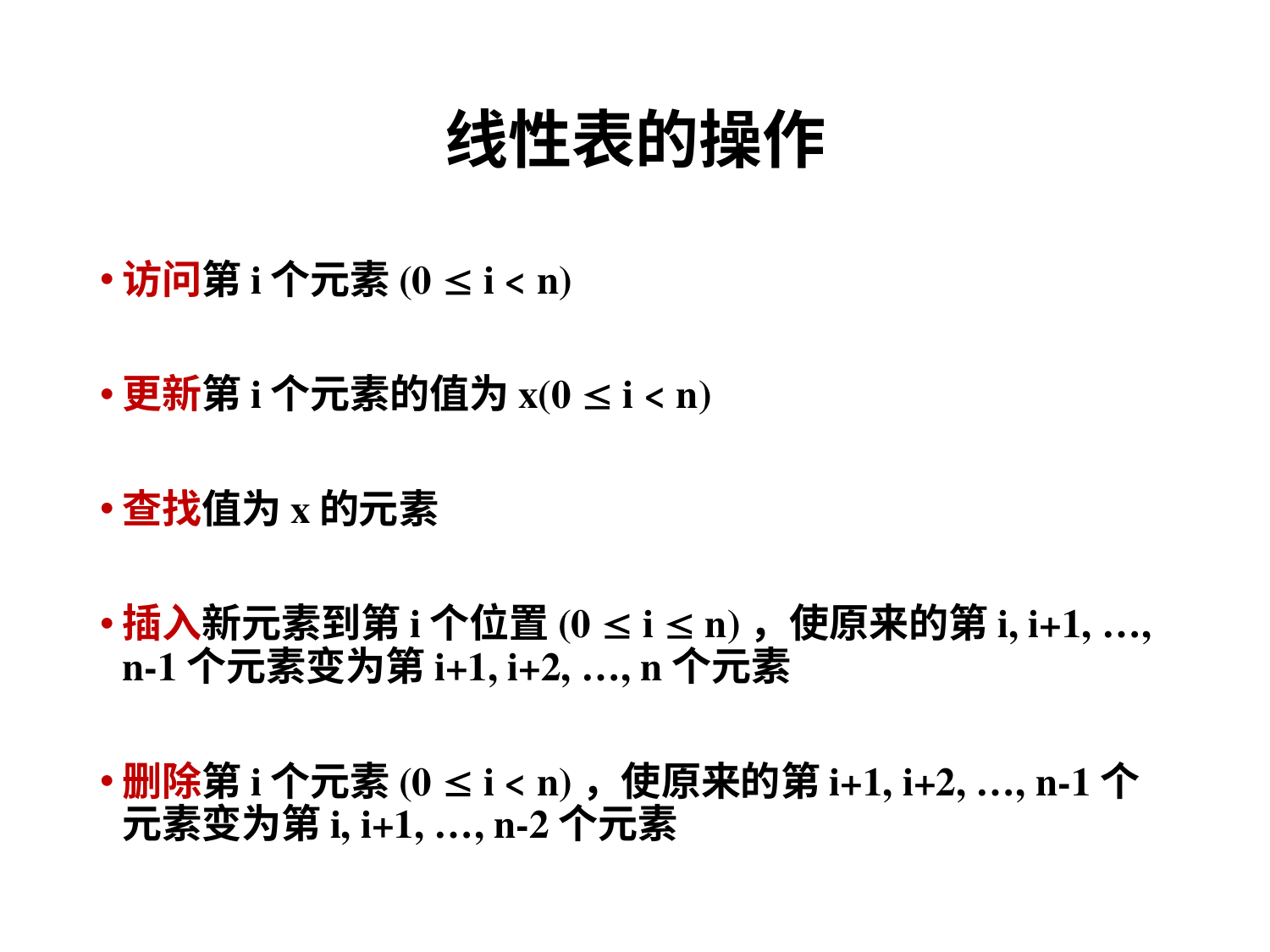

# 线性表的操作
访问第i个元素(0 ≤ i < n)

更新第i个元素的值为x(0 ≤ i < n)

查找值为x的元素

插入新元素到第i个位置(0 ≤ i ≤ n)，使原来的第i, i+1, …, n-1个元素变为第i+1, i+2, …, n个元素

删除第i个元素(0 ≤ i < n)，使原来的第i+1, i+2, …, n-1个元素变为第i, i+1, …, n-2个元素